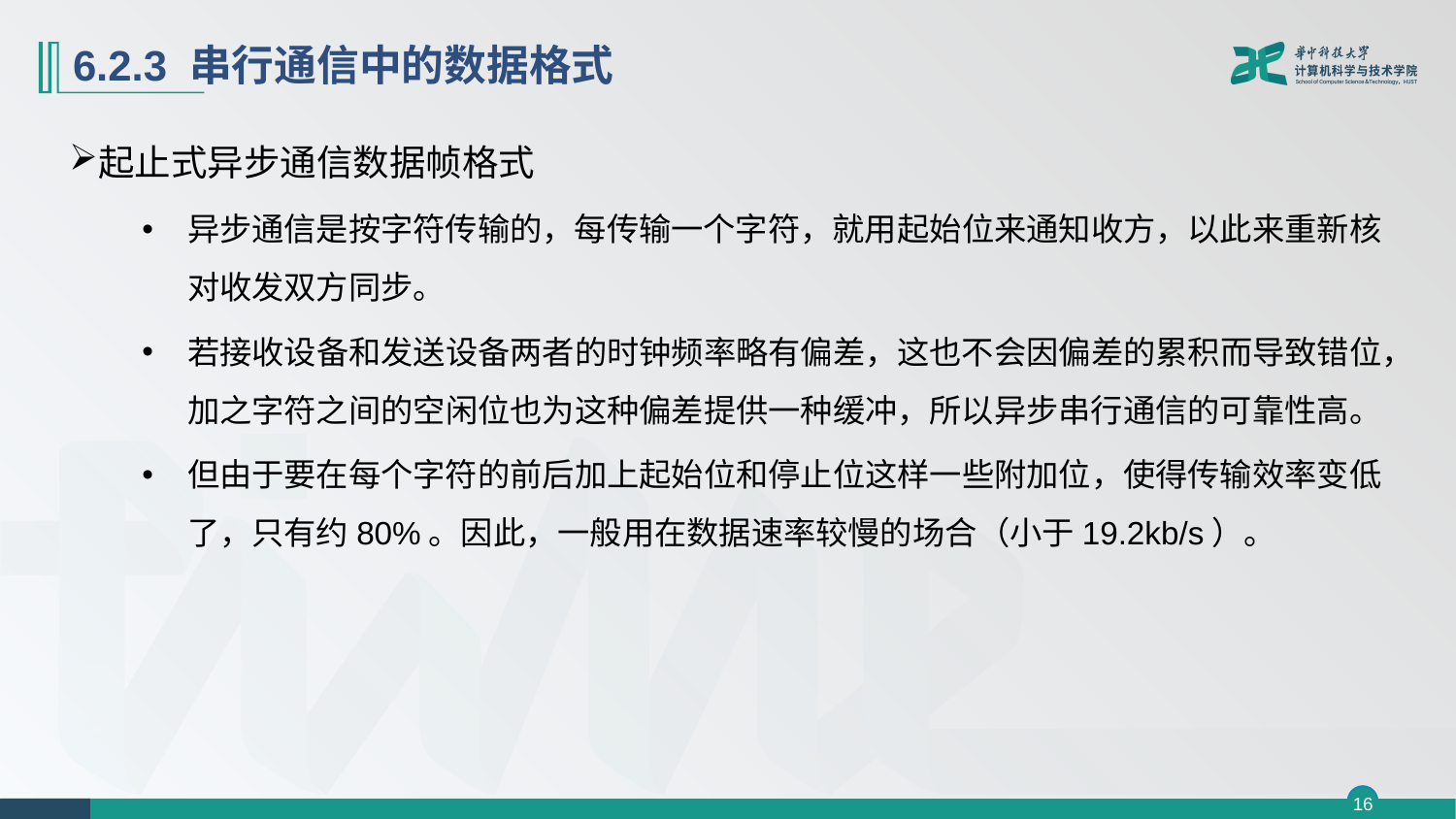

# 6.2.3 串行通信中的数据格式
起止式异步通信数据帧格式
异步通信是按字符传输的，每传输一个字符，就用起始位来通知收方，以此来重新核对收发双方同步。
若接收设备和发送设备两者的时钟频率略有偏差，这也不会因偏差的累积而导致错位，加之字符之间的空闲位也为这种偏差提供一种缓冲，所以异步串行通信的可靠性高。
但由于要在每个字符的前后加上起始位和停止位这样一些附加位，使得传输效率变低了，只有约80%。因此，一般用在数据速率较慢的场合（小于19.2kb/s）。